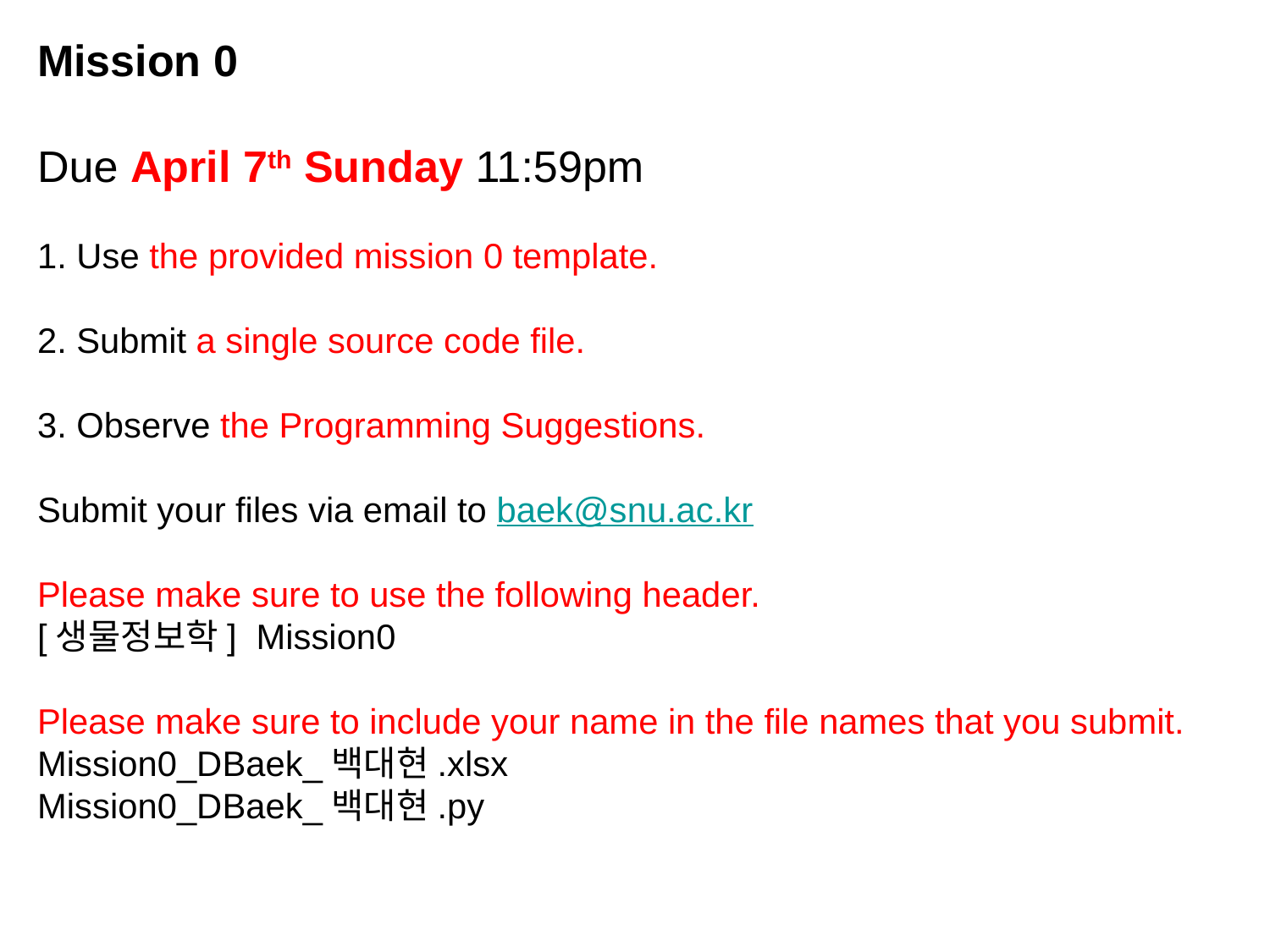

Mission 0

Due April 7th Sunday 11:59pm

1. Use the provided mission 0 template.

2. Submit a single source code file.

3. Observe the Programming Suggestions.

Submit your files via email to baek@snu.ac.kr

Please make sure to use the following header.
[생물정보학]  Mission0

Please make sure to include your name in the file names that you submit.
Mission0_DBaek_백대현.xlsx
Mission0_DBaek_백대현.py